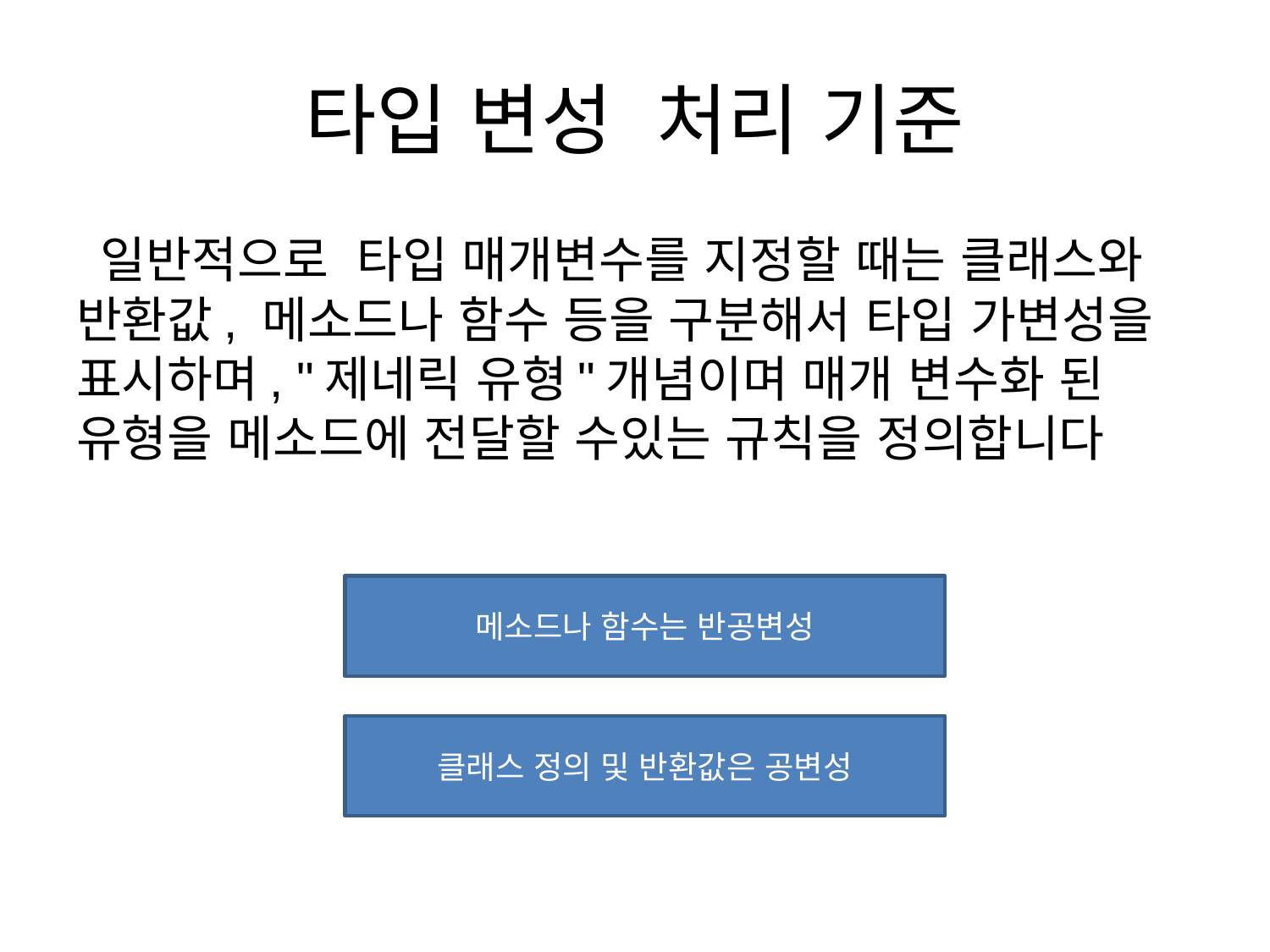

# 타입 변성  처리 기준
 일반적으로  타입 매개변수를 지정할 때는 클래스와 반환값, 메소드나 함수 등을 구분해서 타입 가변성을 표시하며, "제네릭 유형"개념이며 매개 변수화 된 유형을 메소드에 전달할 수있는 규칙을 정의합니다
메소드나 함수는 반공변성
클래스 정의 및 반환값은 공변성